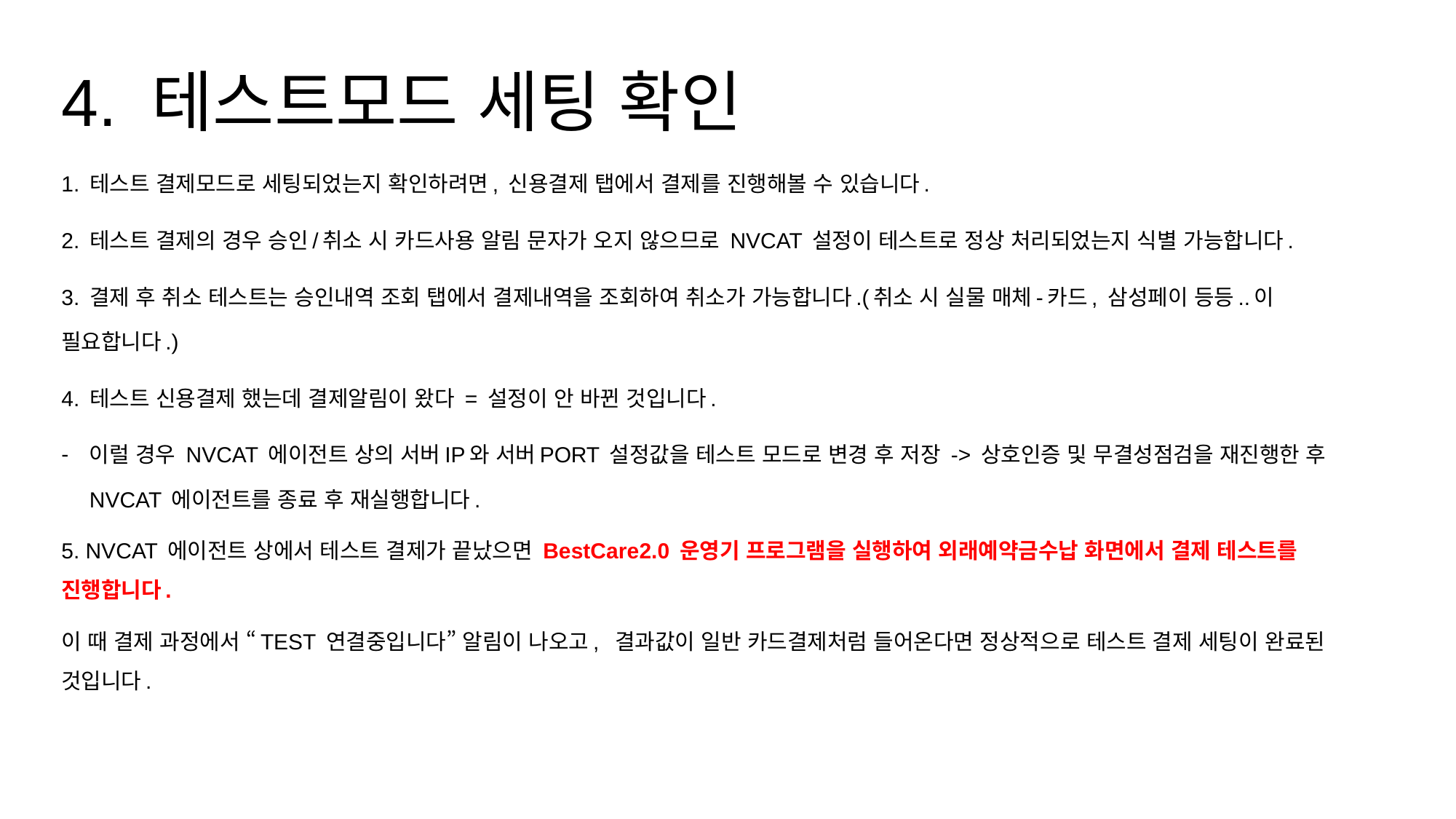

# 4. 테스트모드 세팅 확인
1. 테스트 결제모드로 세팅되었는지 확인하려면, 신용결제 탭에서 결제를 진행해볼 수 있습니다.
2. 테스트 결제의 경우 승인/취소 시 카드사용 알림 문자가 오지 않으므로 NVCAT 설정이 테스트로 정상 처리되었는지 식별 가능합니다.
3. 결제 후 취소 테스트는 승인내역 조회 탭에서 결제내역을 조회하여 취소가 가능합니다.(취소 시 실물 매체-카드, 삼성페이 등등..이 필요합니다.)
4. 테스트 신용결제 했는데 결제알림이 왔다 = 설정이 안 바뀐 것입니다.
이럴 경우 NVCAT 에이전트 상의 서버IP와 서버PORT 설정값을 테스트 모드로 변경 후 저장 -> 상호인증 및 무결성점검을 재진행한 후 NVCAT 에이전트를 종료 후 재실행합니다.
5. NVCAT 에이전트 상에서 테스트 결제가 끝났으면 BestCare2.0 운영기 프로그램을 실행하여 외래예약금수납 화면에서 결제 테스트를 진행합니다.
이 때 결제 과정에서 “TEST 연결중입니다” 알림이 나오고,  결과값이 일반 카드결제처럼 들어온다면 정상적으로 테스트 결제 세팅이 완료된 것입니다.